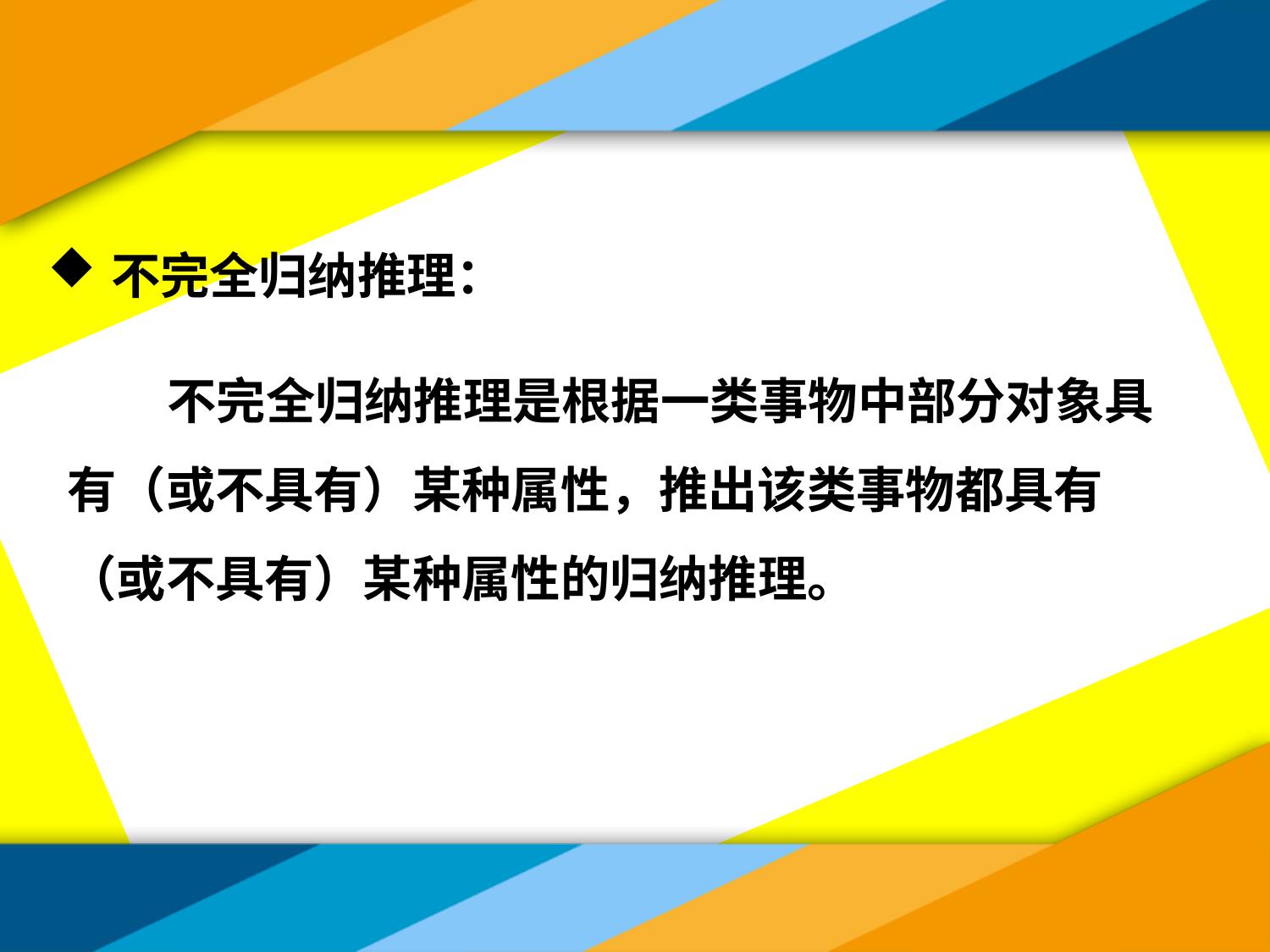

不完全归纳推理：
        不完全归纳推理是根据一类事物中部分对象具有（或不具有）某种属性，推出该类事物都具有（或不具有）某种属性的归纳推理。